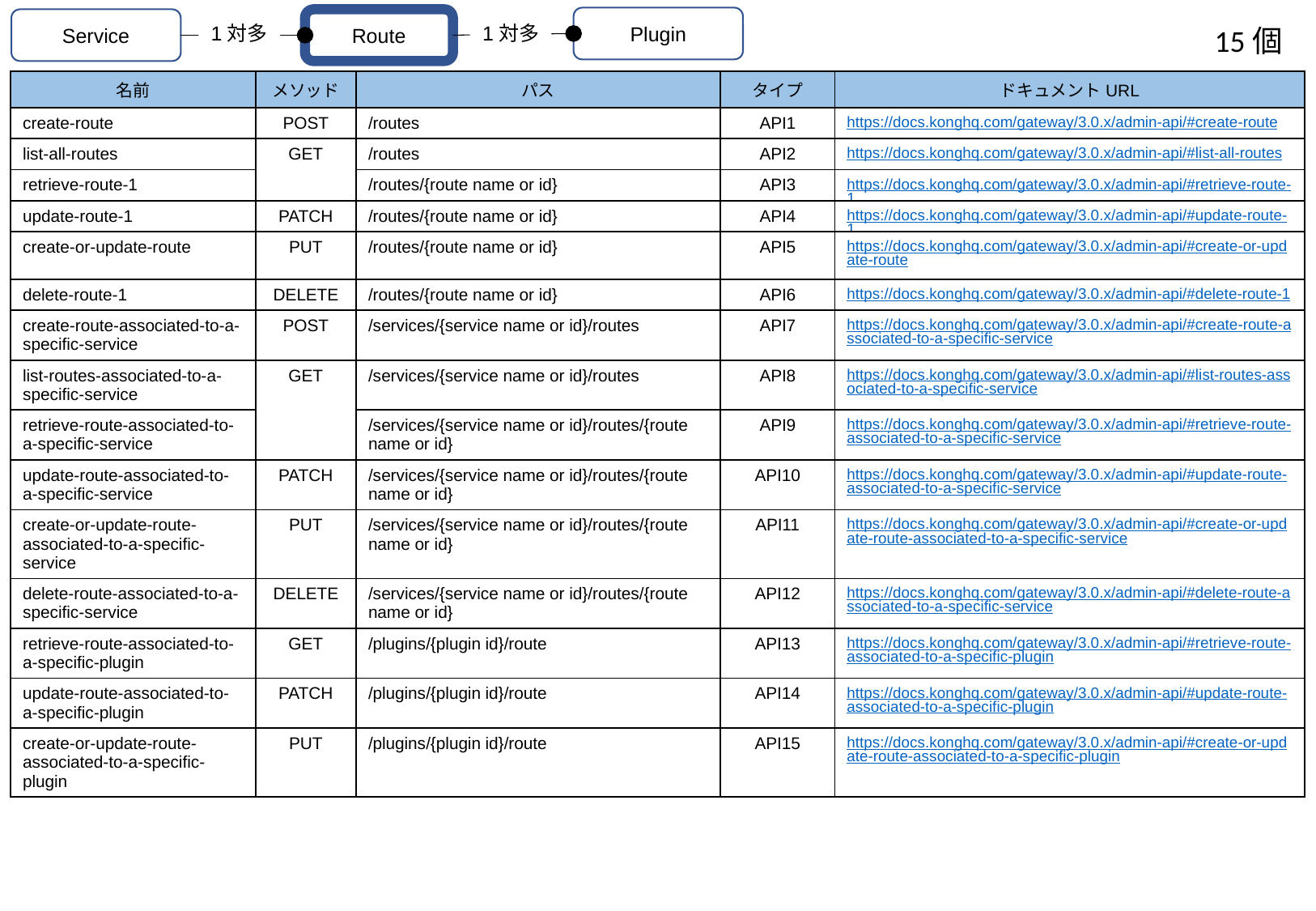

Plugin
Service
Route
1対多
1対多
15個
| 名前 | メソッド | パス | タイプ | ドキュメントURL |
| --- | --- | --- | --- | --- |
| create-route | POST | /routes | API1 | https://docs.konghq.com/gateway/3.0.x/admin-api/#create-route |
| list-all-routes | GET | /routes | API2 | https://docs.konghq.com/gateway/3.0.x/admin-api/#list-all-routes |
| retrieve-route-1 |  | /routes/{route name or id} | API3 | https://docs.konghq.com/gateway/3.0.x/admin-api/#retrieve-route-1 |
| update-route-1 | PATCH | /routes/{route name or id} | API4 | https://docs.konghq.com/gateway/3.0.x/admin-api/#update-route-1 |
| create-or-update-route | PUT | /routes/{route name or id} | API5 | https://docs.konghq.com/gateway/3.0.x/admin-api/#create-or-update-route |
| delete-route-1 | DELETE | /routes/{route name or id} | API6 | https://docs.konghq.com/gateway/3.0.x/admin-api/#delete-route-1 |
| create-route-associated-to-a-specific-service | POST | /services/{service name or id}/routes | API7 | https://docs.konghq.com/gateway/3.0.x/admin-api/#create-route-associated-to-a-specific-service |
| list-routes-associated-to-a-specific-service | GET | /services/{service name or id}/routes | API8 | https://docs.konghq.com/gateway/3.0.x/admin-api/#list-routes-associated-to-a-specific-service |
| retrieve-route-associated-to-a-specific-service |  | /services/{service name or id}/routes/{route name or id} | API9 | https://docs.konghq.com/gateway/3.0.x/admin-api/#retrieve-route-associated-to-a-specific-service |
| update-route-associated-to-a-specific-service | PATCH | /services/{service name or id}/routes/{route name or id} | API10 | https://docs.konghq.com/gateway/3.0.x/admin-api/#update-route-associated-to-a-specific-service |
| create-or-update-route-associated-to-a-specific-service | PUT | /services/{service name or id}/routes/{route name or id} | API11 | https://docs.konghq.com/gateway/3.0.x/admin-api/#create-or-update-route-associated-to-a-specific-service |
| delete-route-associated-to-a-specific-service | DELETE | /services/{service name or id}/routes/{route name or id} | API12 | https://docs.konghq.com/gateway/3.0.x/admin-api/#delete-route-associated-to-a-specific-service |
| retrieve-route-associated-to-a-specific-plugin | GET | /plugins/{plugin id}/route | API13 | https://docs.konghq.com/gateway/3.0.x/admin-api/#retrieve-route-associated-to-a-specific-plugin |
| update-route-associated-to-a-specific-plugin | PATCH | /plugins/{plugin id}/route | API14 | https://docs.konghq.com/gateway/3.0.x/admin-api/#update-route-associated-to-a-specific-plugin |
| create-or-update-route-associated-to-a-specific-plugin | PUT | /plugins/{plugin id}/route | API15 | https://docs.konghq.com/gateway/3.0.x/admin-api/#create-or-update-route-associated-to-a-specific-plugin |